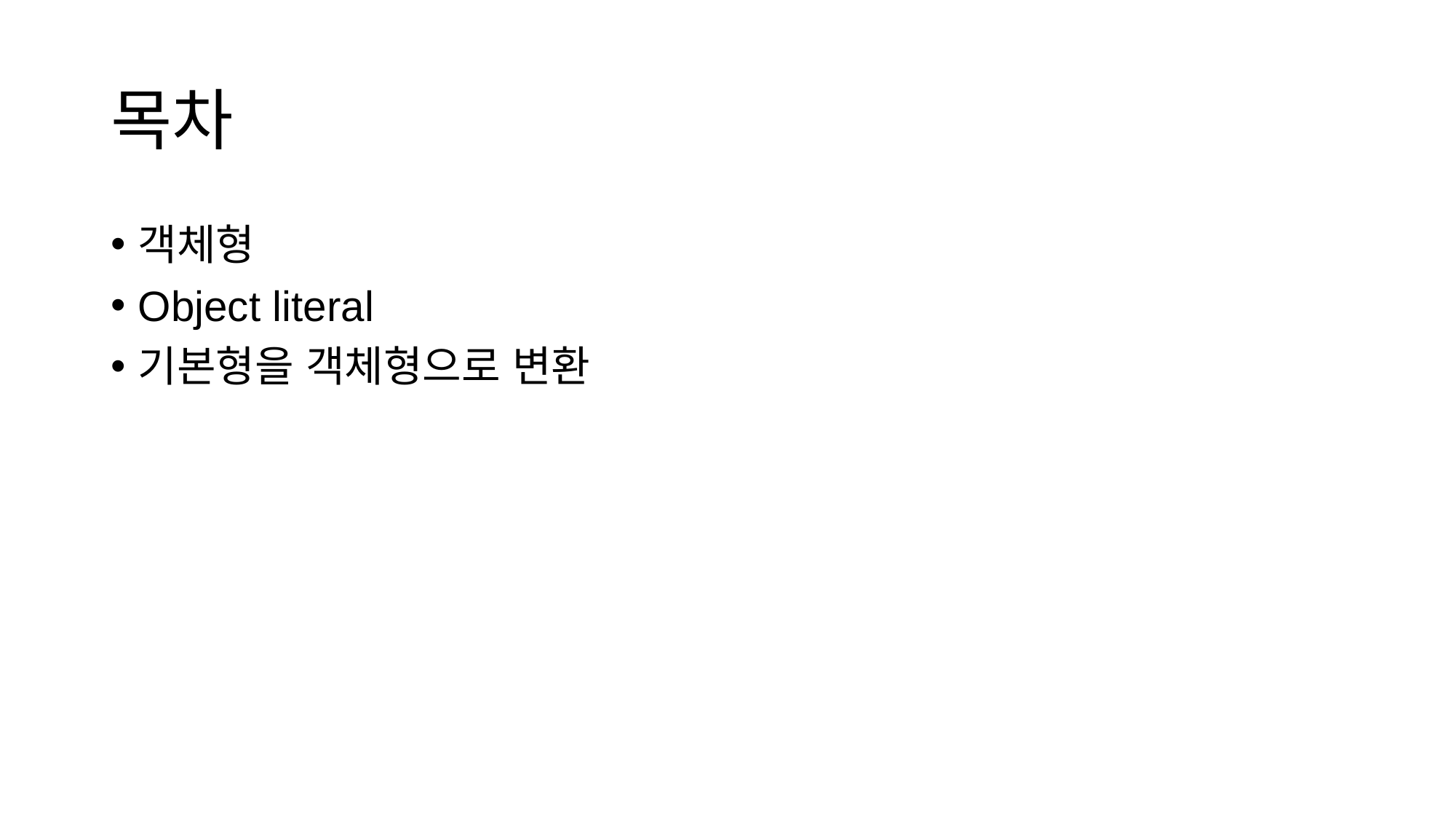

# 목차
객체형
Object literal
기본형을 객체형으로 변환